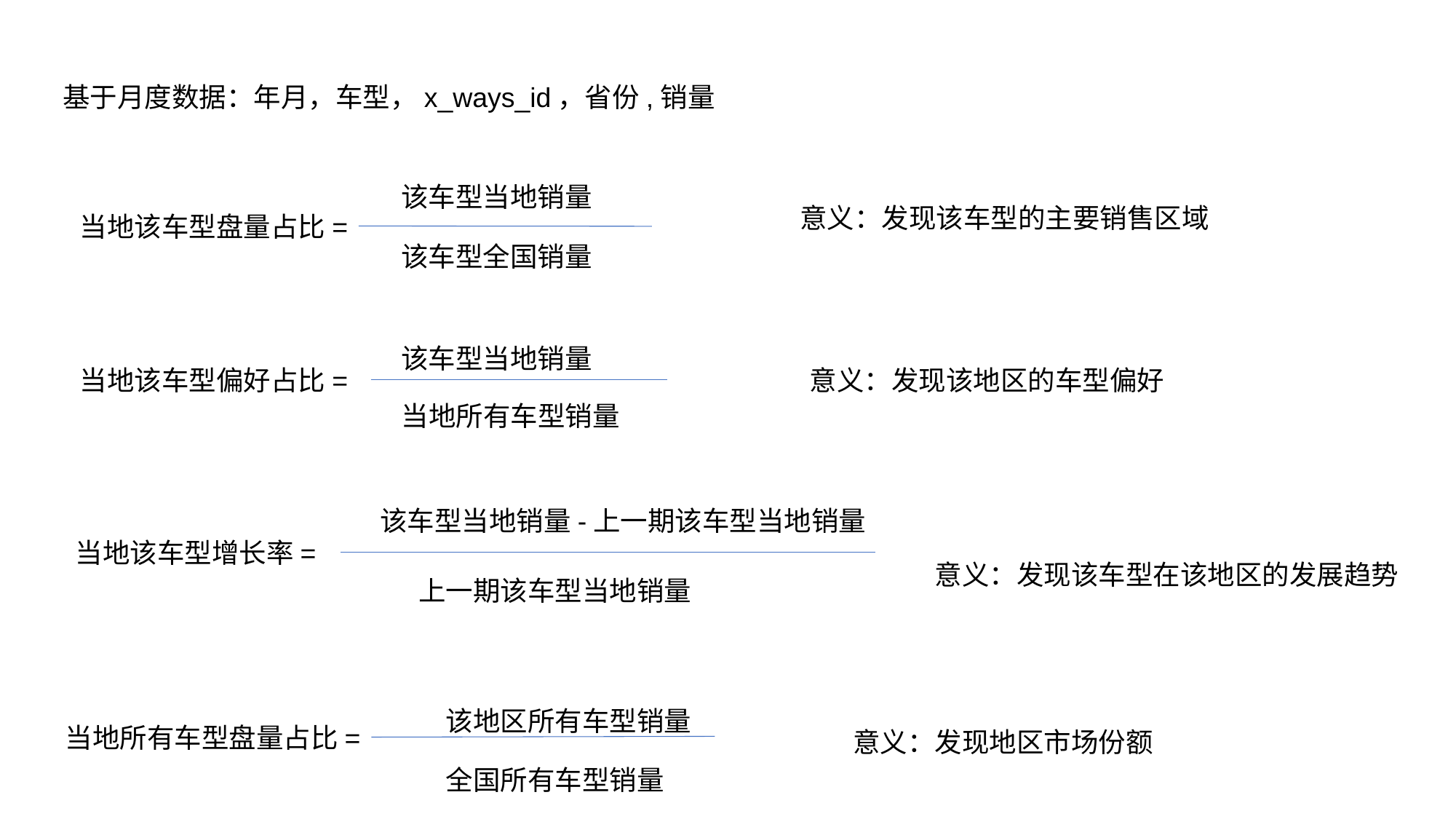

基于月度数据：年月，车型，x_ways_id，省份,销量
该车型当地销量
意义：发现该车型的主要销售区域
当地该车型盘量占比=
该车型全国销量
该车型当地销量
当地该车型偏好占比=
意义：发现该地区的车型偏好
当地所有车型销量
该车型当地销量-上一期该车型当地销量
当地该车型增长率=
意义：发现该车型在该地区的发展趋势
上一期该车型当地销量
该地区所有车型销量
当地所有车型盘量占比=
意义：发现地区市场份额
全国所有车型销量